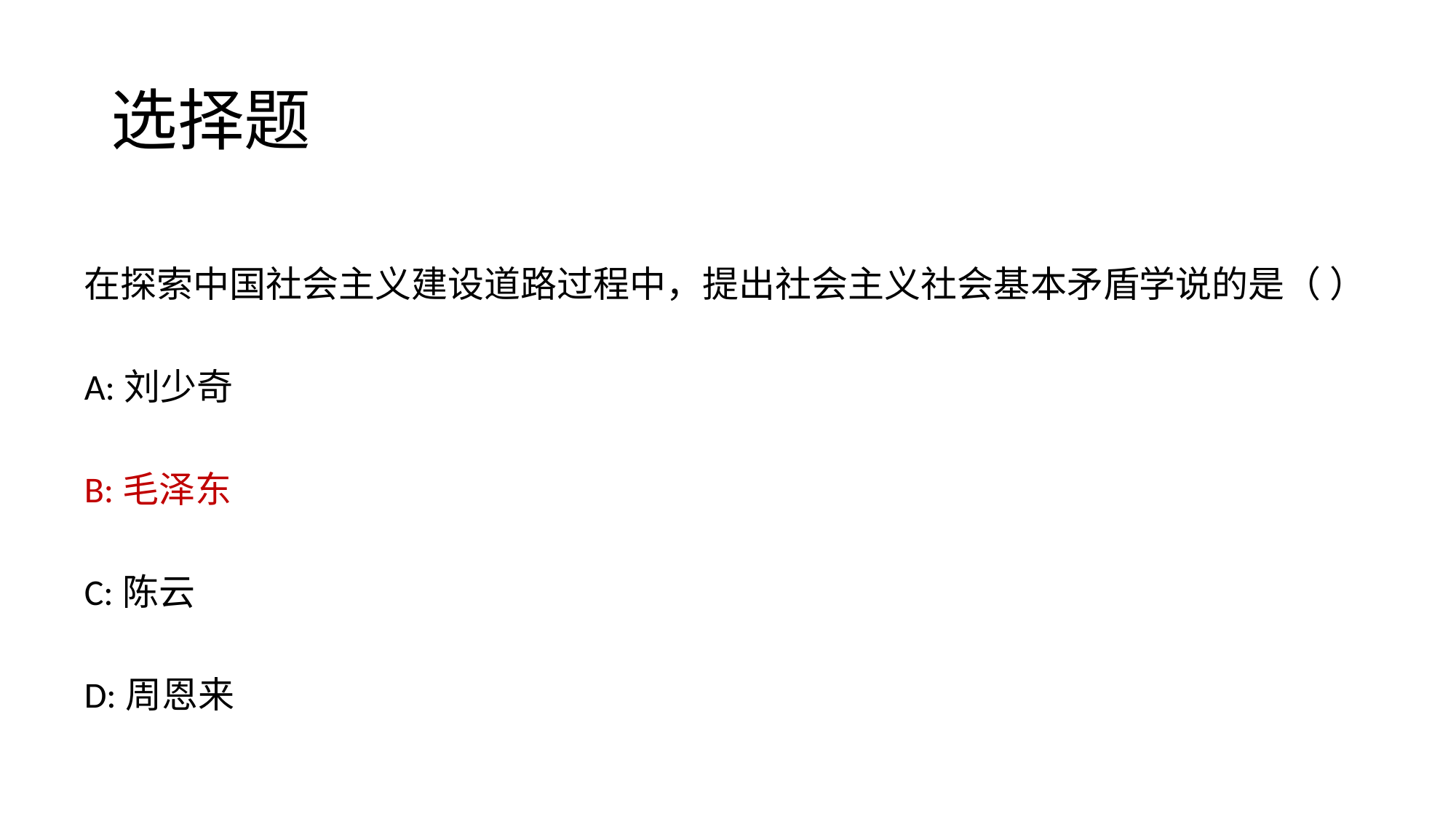

# 选择题
在探索中国社会主义建设道路过程中，提出社会主义社会基本矛盾学说的是（ ）
A:刘少奇
B:毛泽东
C:陈云
D:周恩来